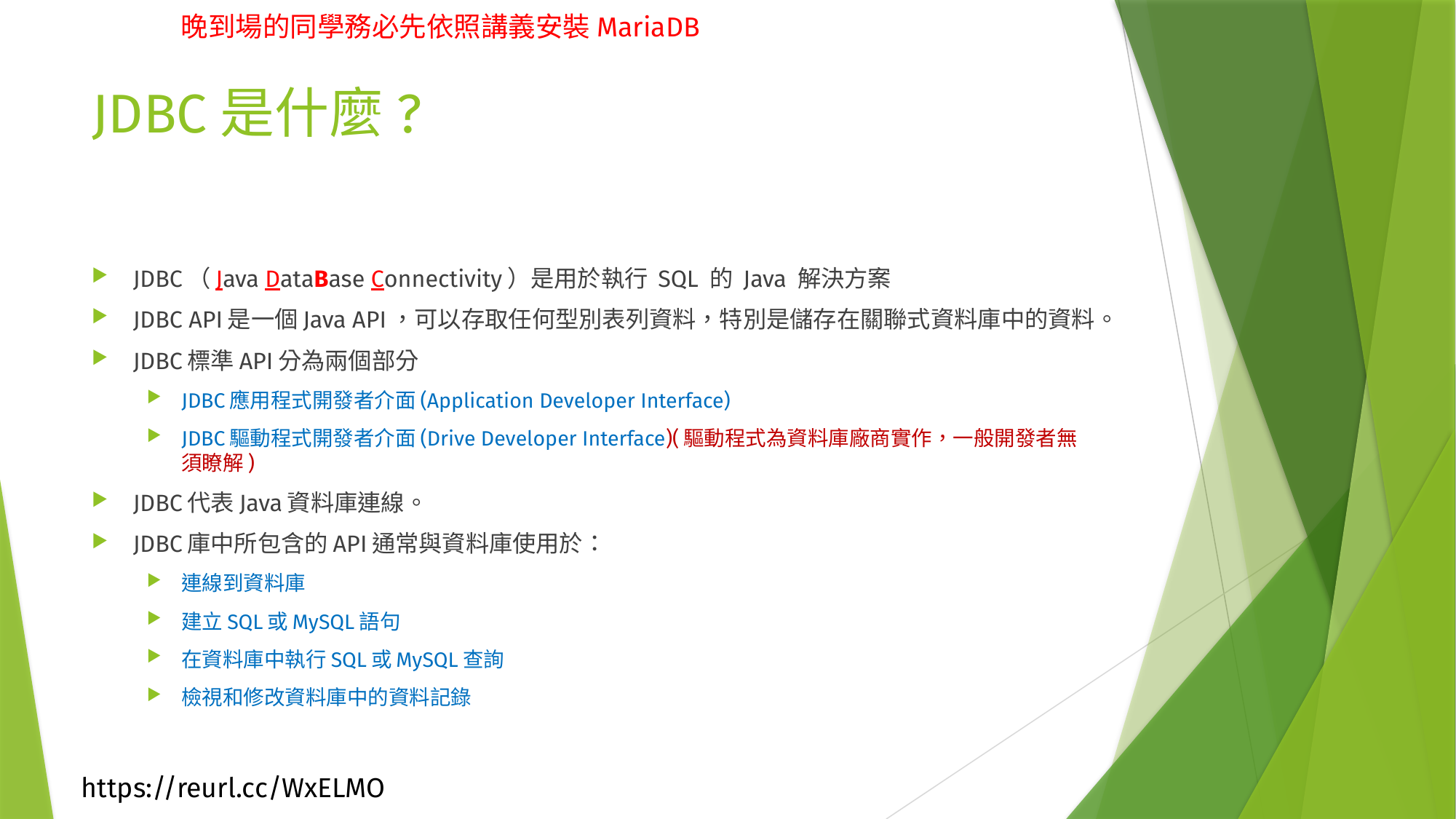

# JDBC是什麼?
JDBC（Java DataBase Connectivity）是用於執行 SQL 的 Java 解決方案
JDBC API是一個Java API，可以存取任何型別表列資料，特別是儲存在關聯式資料庫中的資料。
JDBC標準API分為兩個部分
JDBC應用程式開發者介面(Application Developer Interface)
JDBC驅動程式開發者介面(Drive Developer Interface)(驅動程式為資料庫廠商實作，一般開發者無須瞭解)
JDBC代表Java資料庫連線。
JDBC庫中所包含的API通常與資料庫使用於：
連線到資料庫
建立SQL或MySQL語句
在資料庫中執行SQL或MySQL查詢
檢視和修改資料庫中的資料記錄